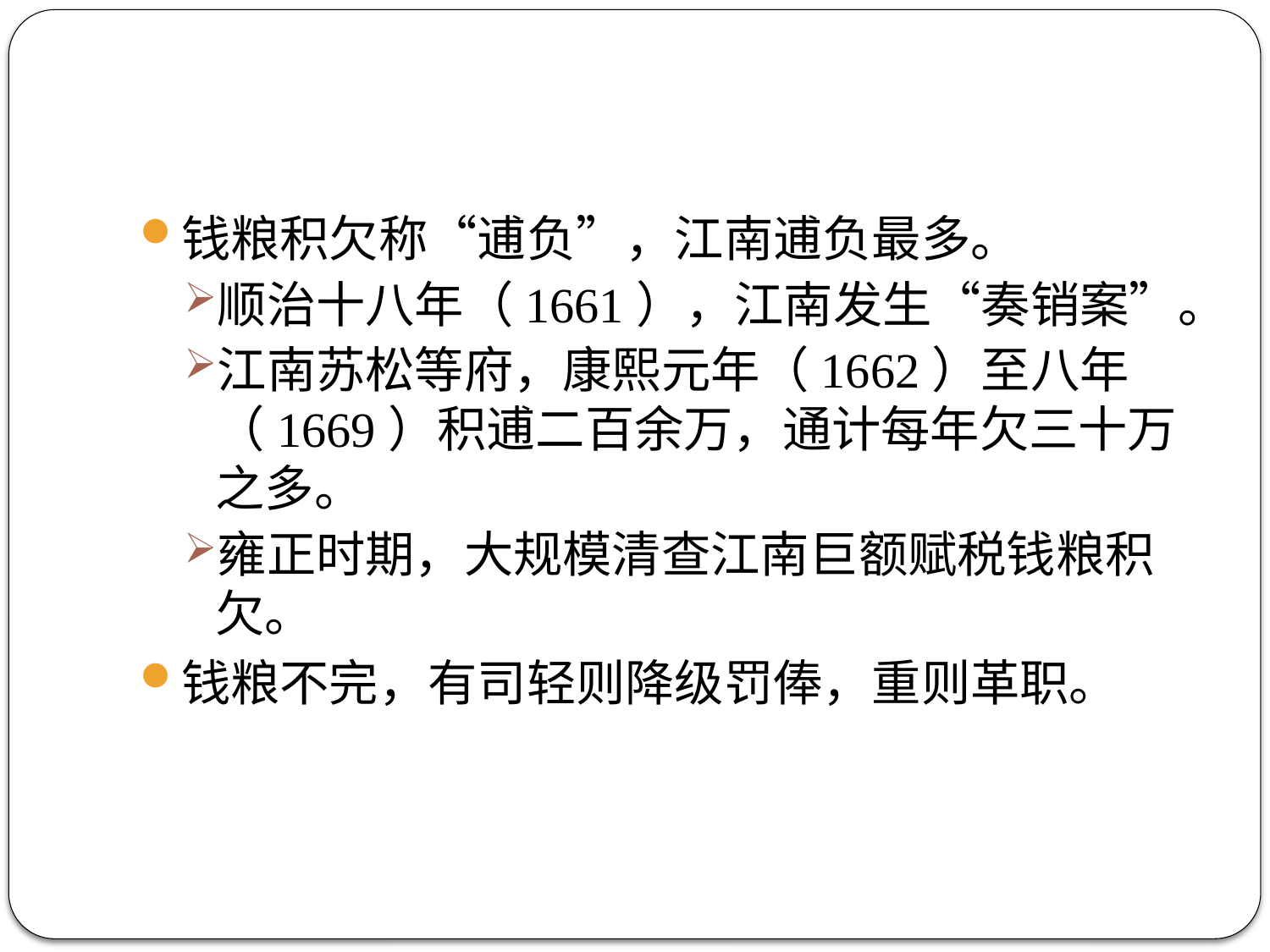

#
钱粮积欠称“逋负”，江南逋负最多。
顺治十八年（1661），江南发生“奏销案”。
江南苏松等府，康熙元年（1662）至八年（1669）积逋二百余万，通计每年欠三十万之多。
雍正时期，大规模清查江南巨额赋税钱粮积欠。
钱粮不完，有司轻则降级罚俸，重则革职。